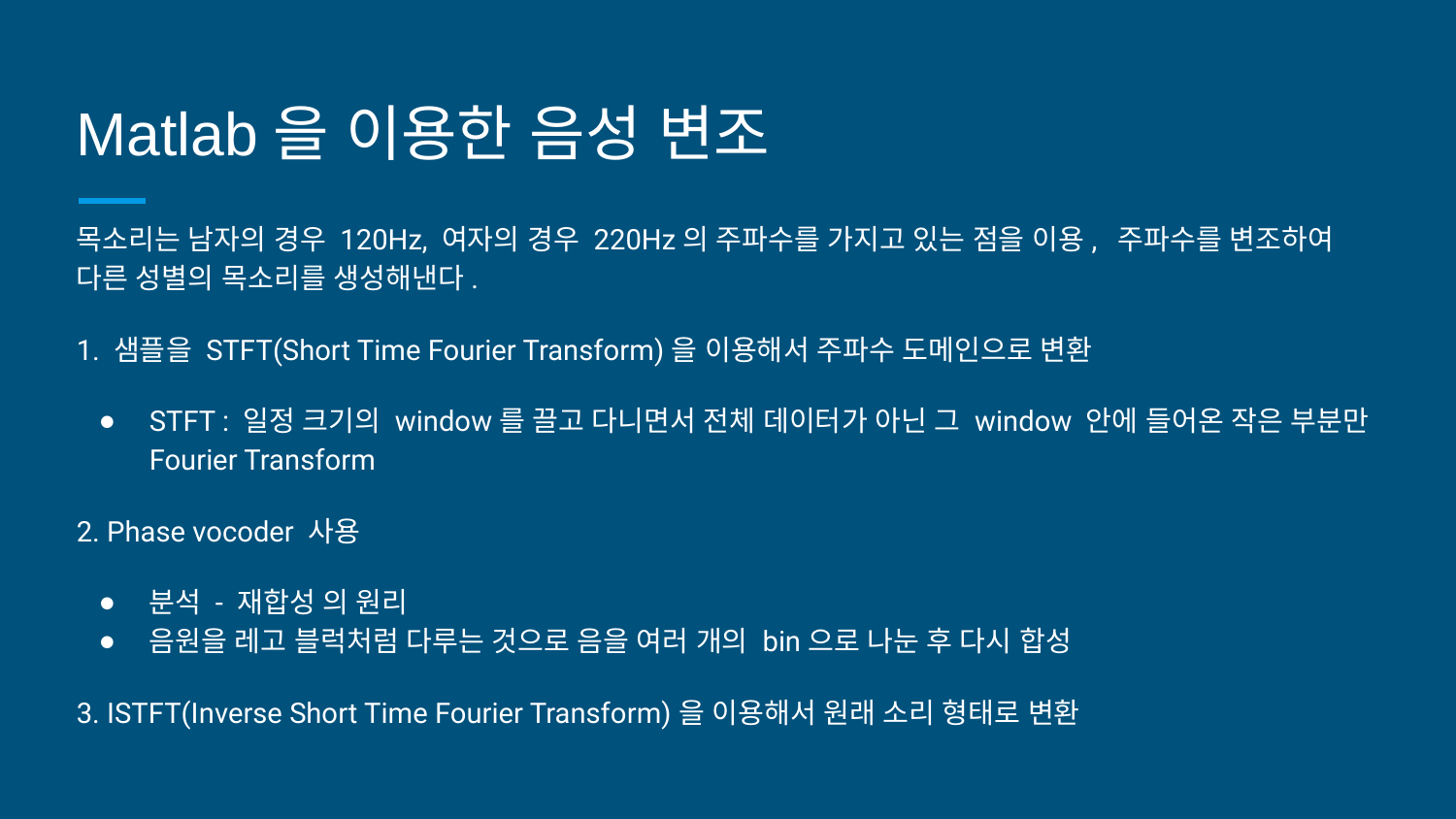

# Matlab을 이용한 음성 변조
목소리는 남자의 경우 120Hz, 여자의 경우 220Hz의 주파수를 가지고 있는 점을 이용,  주파수를 변조하여 다른 성별의 목소리를 생성해낸다.
1. 샘플을 STFT(Short Time Fourier Transform)을 이용해서 주파수 도메인으로 변환
STFT : 일정 크기의 window를 끌고 다니면서 전체 데이터가 아닌 그 window 안에 들어온 작은 부분만 Fourier Transform
2. Phase vocoder 사용
분석 - 재합성 의 원리
음원을 레고 블럭처럼 다루는 것으로 음을 여러 개의 bin으로 나눈 후 다시 합성
3. ISTFT(Inverse Short Time Fourier Transform)을 이용해서 원래 소리 형태로 변환